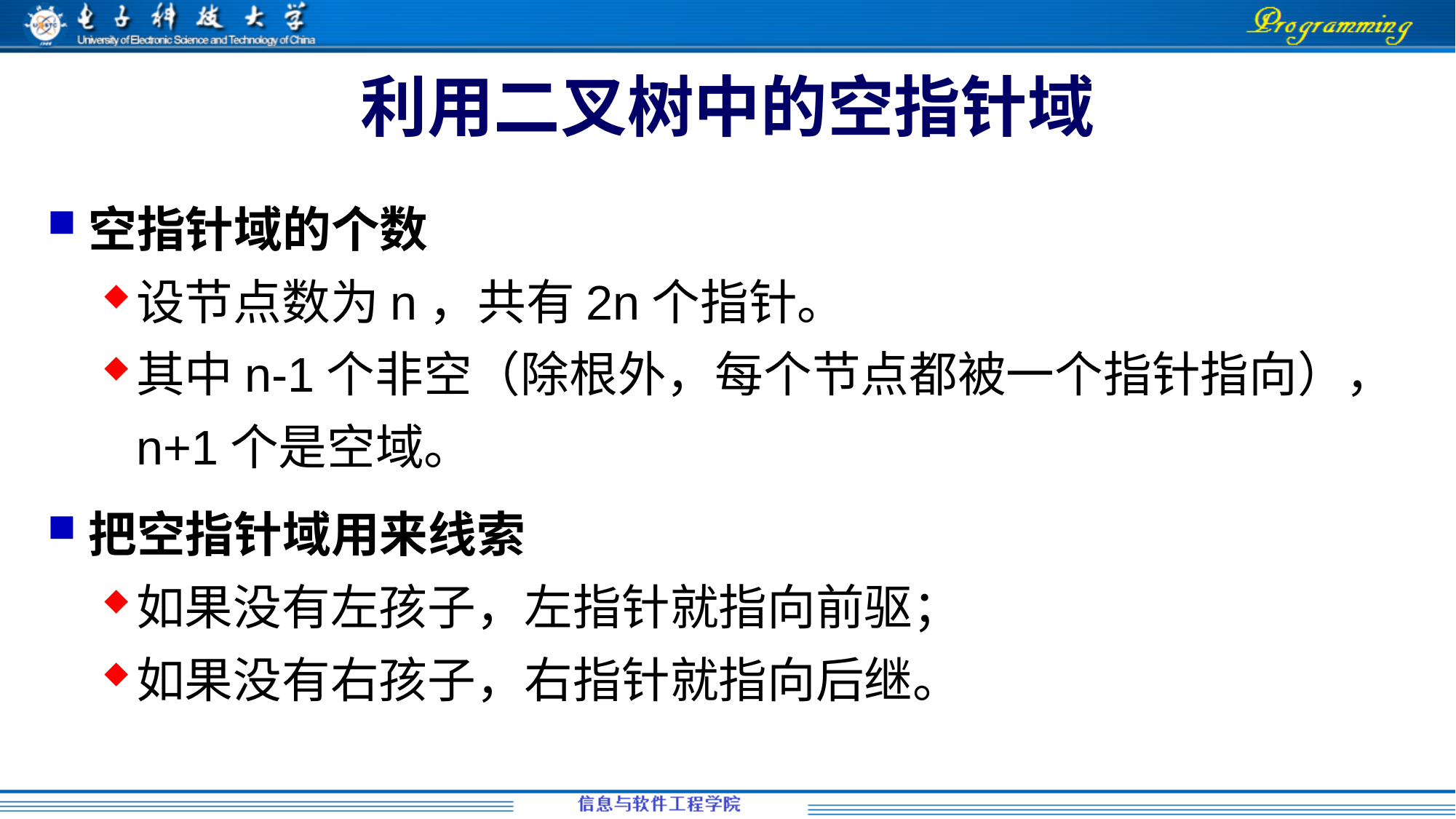

# 利用二叉树中的空指针域
空指针域的个数
设节点数为n，共有2n个指针。
其中n-1个非空（除根外，每个节点都被一个指针指向），n+1个是空域。
把空指针域用来线索
如果没有左孩子，左指针就指向前驱；
如果没有右孩子，右指针就指向后继。